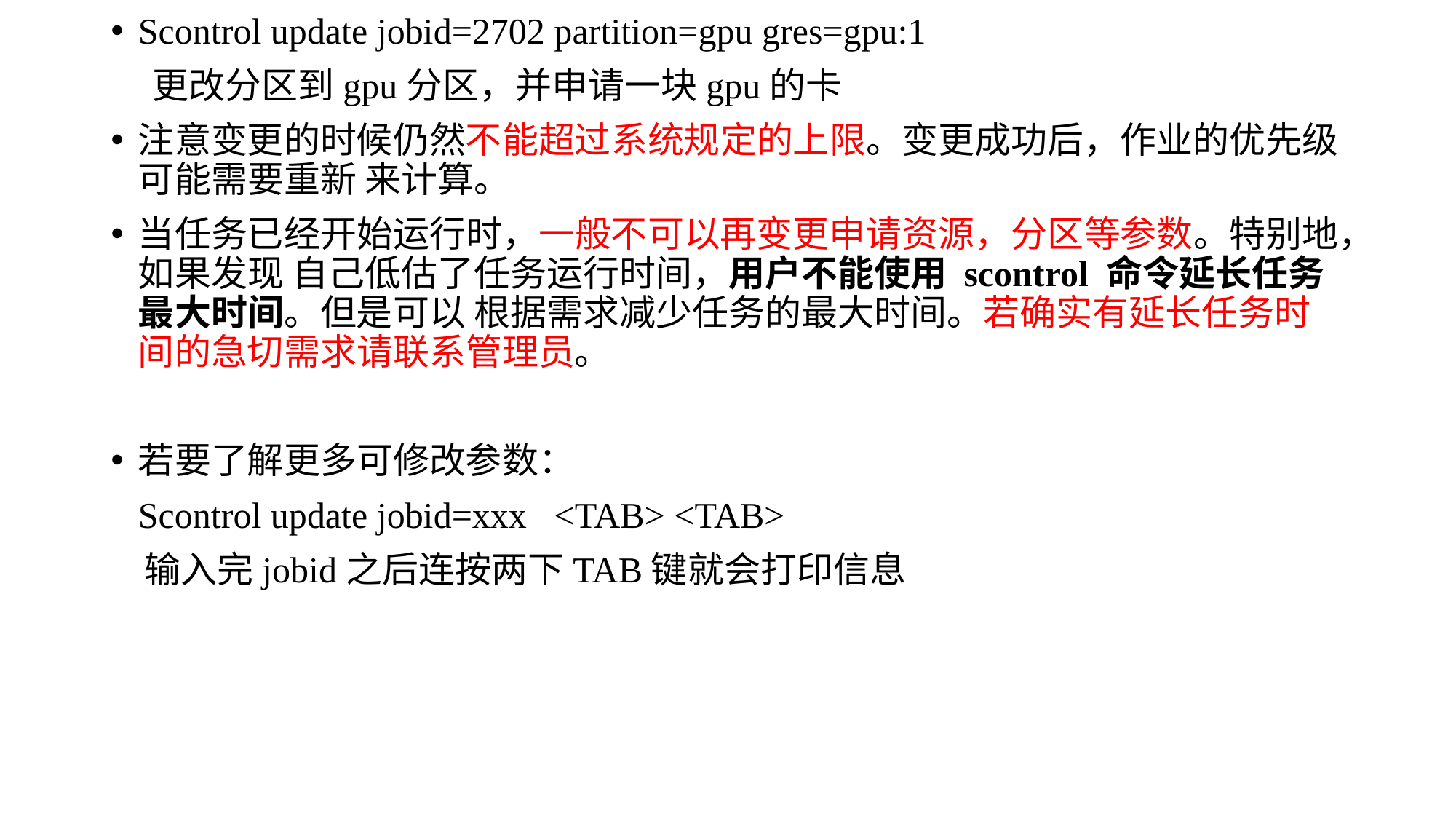

Scontrol update jobid=2702 partition=gpu gres=gpu:1
    更改分区到gpu分区，并申请一块gpu的卡
注意变更的时候仍然不能超过系统规定的上限。变更成功后，作业的优先级可能需要重新 来计算。
当任务已经开始运行时，一般不可以再变更申请资源，分区等参数。特别地，如果发现 自己低估了任务运行时间，用户不能使用 scontrol 命令延长任务最大时间。但是可以 根据需求减少任务的最大时间。若确实有延长任务时间的急切需求请联系管理员。

若要了解更多可修改参数：
   Scontrol update jobid=xxx   <TAB> <TAB>
   输入完jobid之后连按两下TAB键就会打印信息